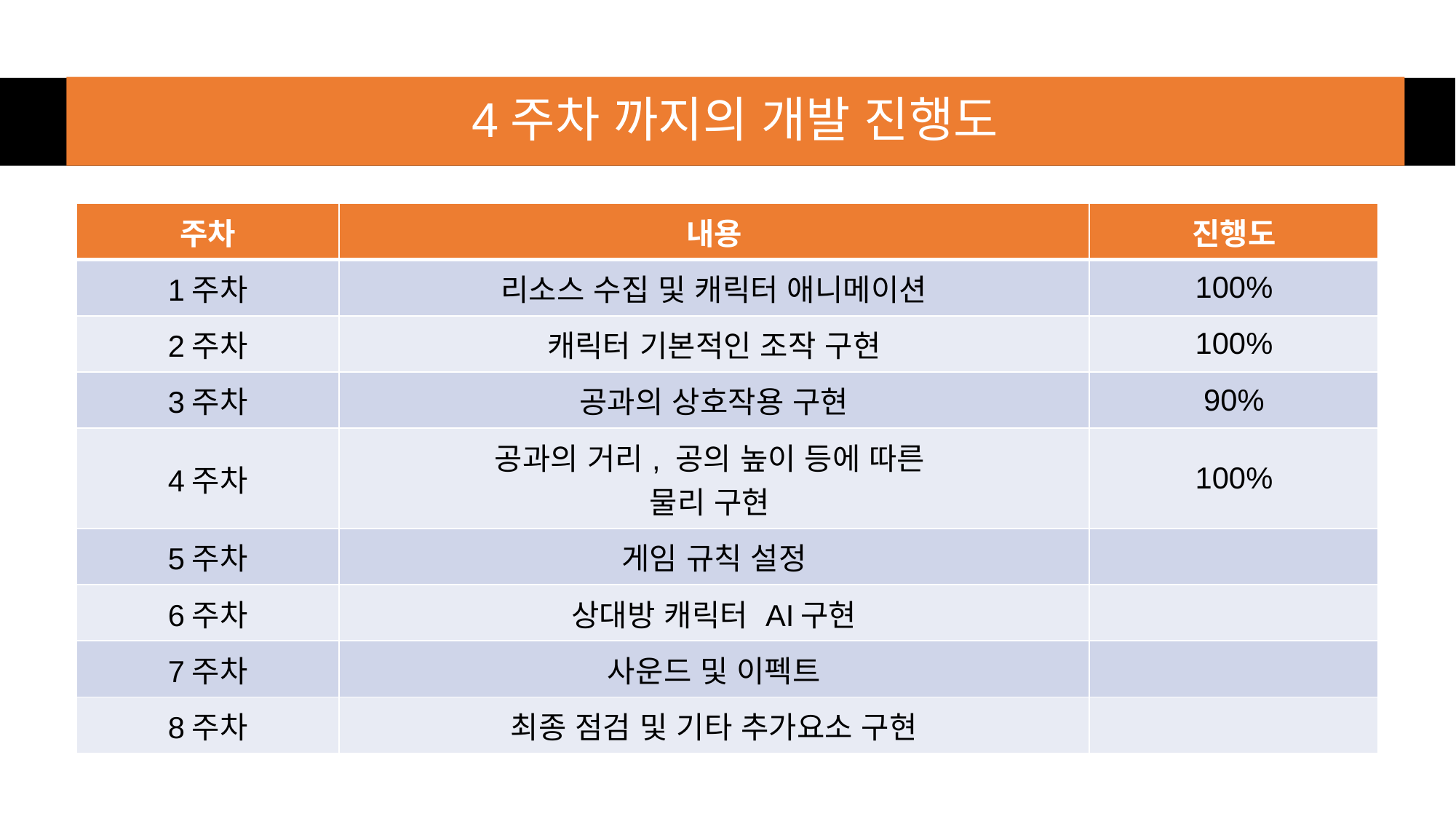

# 4주차 까지의 개발 진행도

| 주차 | 내용 | 진행도 |
| --- | --- | --- |
| 1주차 | 리소스 수집 및 캐릭터 애니메이션 | 100% |
| 2주차 | 캐릭터 기본적인 조작 구현 | 100% |
| 3주차 | 공과의 상호작용 구현 | 90% |
| 4주차 | 공과의 거리, 공의 높이 등에 따른 물리 구현 | 100% |
| 5주차 | 게임 규칙 설정 |  |
| 6주차 | 상대방 캐릭터 AI구현 |  |
| 7주차 | 사운드 및 이펙트 |  |
| 8주차 | 최종 점검 및 기타 추가요소 구현 |  |